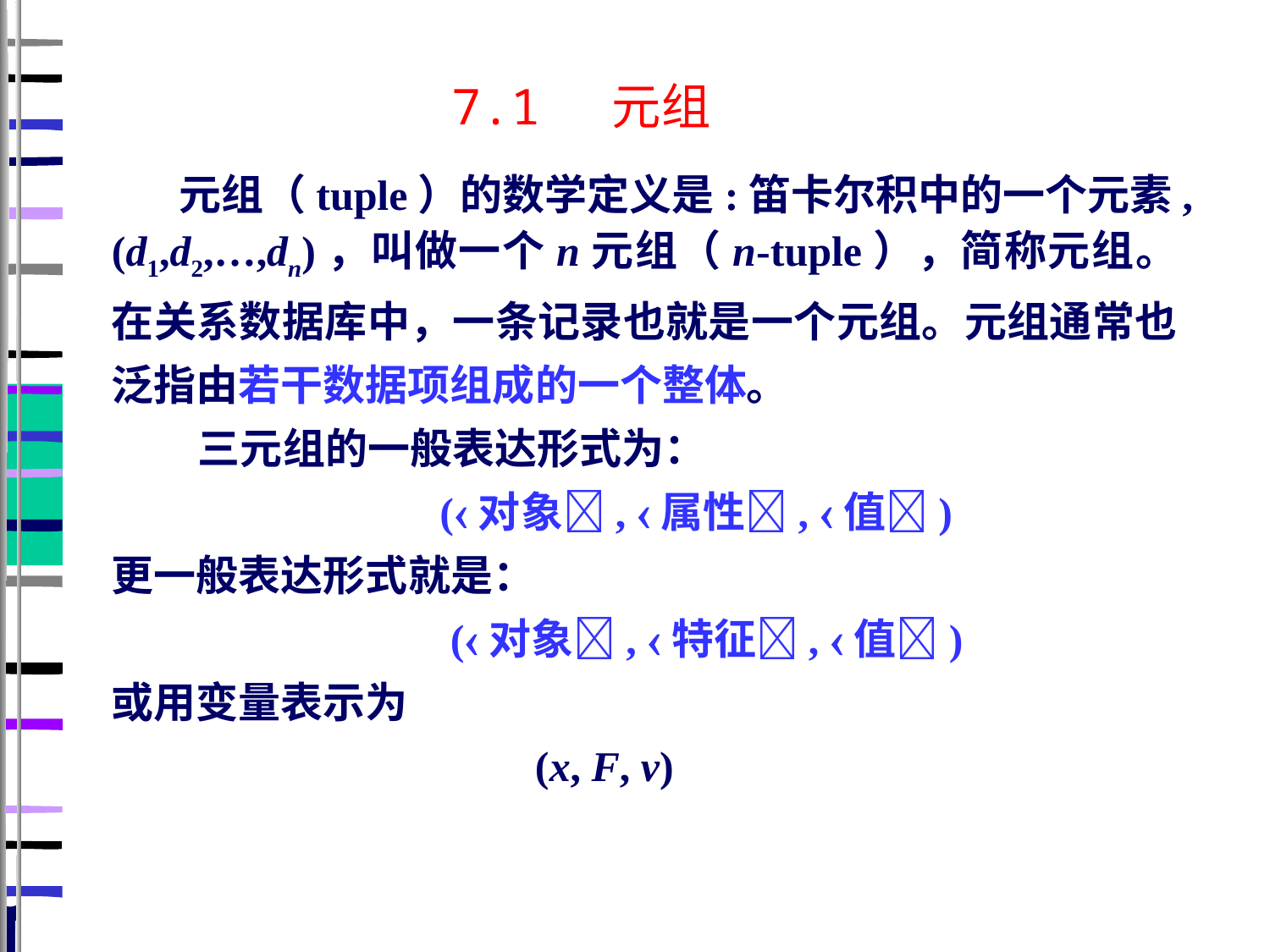

7.1  元组
      元组（tuple）的数学定义是:笛卡尔积中的一个元素,(d1,d2,…,dn)，叫做一个n元组（n-tuple），简称元组。在关系数据库中，一条记录也就是一个元组。元组通常也泛指由若干数据项组成的一个整体。
        三元组的一般表达形式为：
                               (〈对象〉, 〈属性〉, 〈值〉)
更一般表达形式就是：
                                (〈对象〉, 〈特征〉, 〈值〉)
或用变量表示为
                                        (x, F, v)